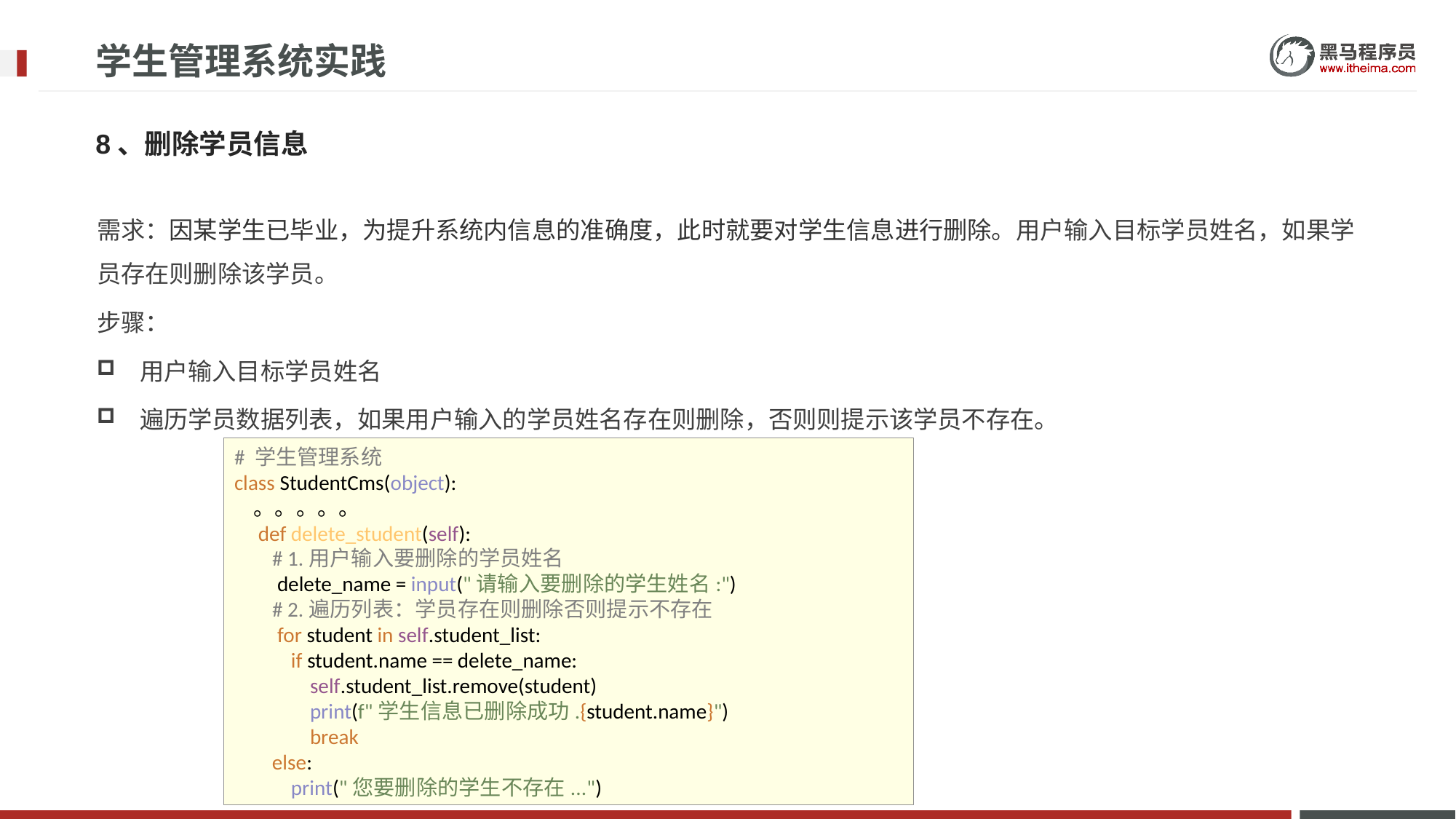

# 学生管理系统实践
8、删除学员信息
需求：因某学生已毕业，为提升系统内信息的准确度，此时就要对学生信息进行删除。用户输入目标学员姓名，如果学员存在则删除该学员。
步骤：
用户输入目标学员姓名
遍历学员数据列表，如果用户输入的学员姓名存在则删除，否则则提示该学员不存在。
# 学生管理系统 class StudentCms(object): 。。。。。 def delete_student(self): # 1.用户输入要删除的学员姓名 delete_name = input("请输入要删除的学生姓名:") # 2.遍历列表：学员存在则删除否则提示不存在 for student in self.student_list: if student.name == delete_name: self.student_list.remove(student) print(f"学生信息已删除成功.{student.name}") break else: print("您要删除的学生不存在...")